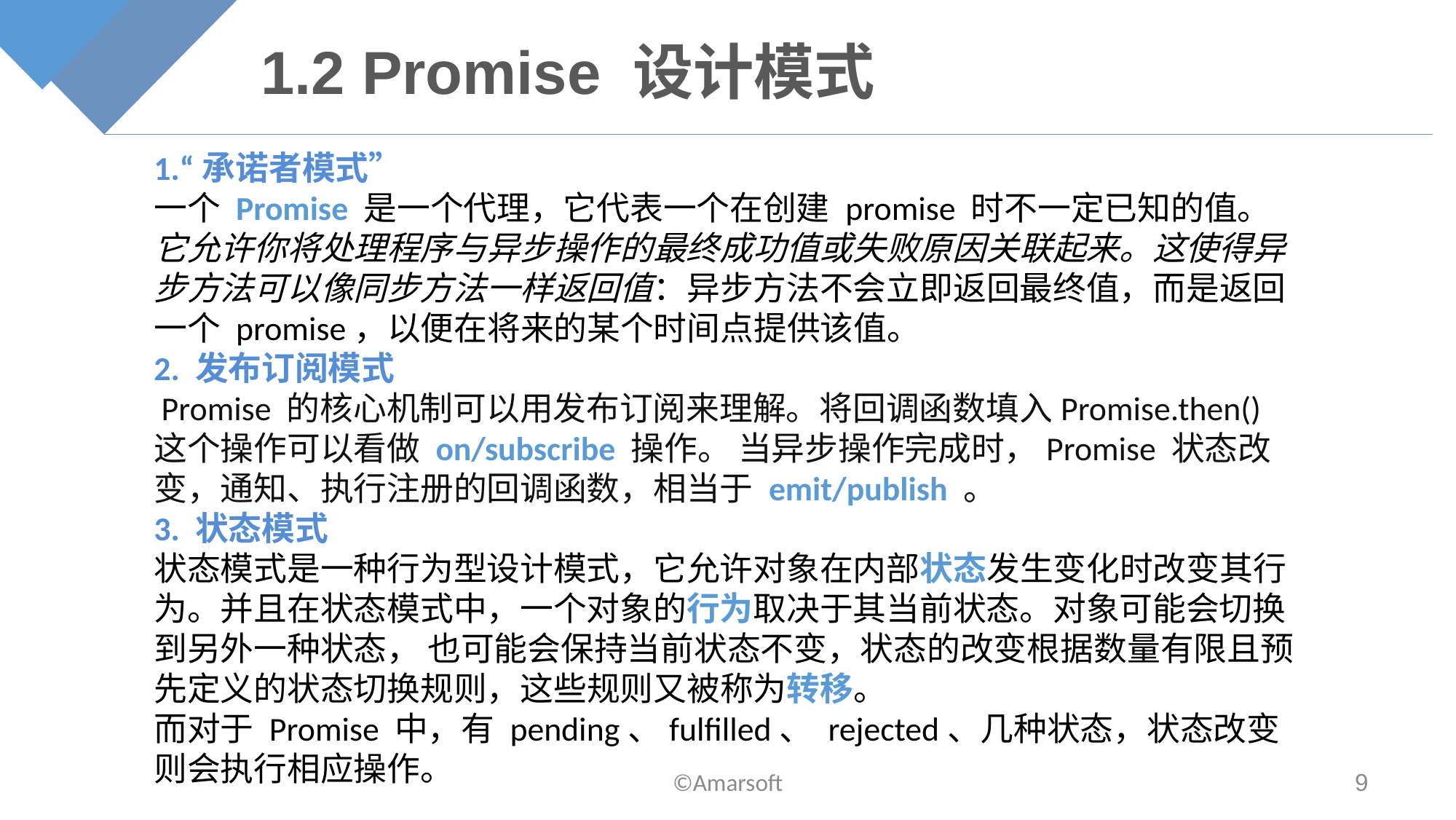

# 1.2 Promise 设计模式
1.“承诺者模式”
一个 Promise 是一个代理，它代表一个在创建 promise 时不一定已知的值。它允许你将处理程序与异步操作的最终成功值或失败原因关联起来。这使得异步方法可以像同步方法一样返回值：异步方法不会立即返回最终值，而是返回一个 promise，以便在将来的某个时间点提供该值。
2. 发布订阅模式
 Promise 的核心机制可以用发布订阅来理解。将回调函数填入Promise.then() 这个操作可以看做 on/subscribe 操作。 当异步操作完成时，Promise 状态改变，通知、执行注册的回调函数，相当于 emit/publish 。
3. 状态模式
状态模式是一种行为型设计模式，它允许对象在内部状态发生变化时改变其行为。并且在状态模式中，一个对象的行为取决于其当前状态。对象可能会切换到另外一种状态， 也可能会保持当前状态不变，状态的改变根据数量有限且预先定义的状态切换规则，这些规则又被称为转移。
而对于 Promise 中，有 pending、fulfilled、 rejected、几种状态，状态改变则会执行相应操作。
©Amarsoft
9